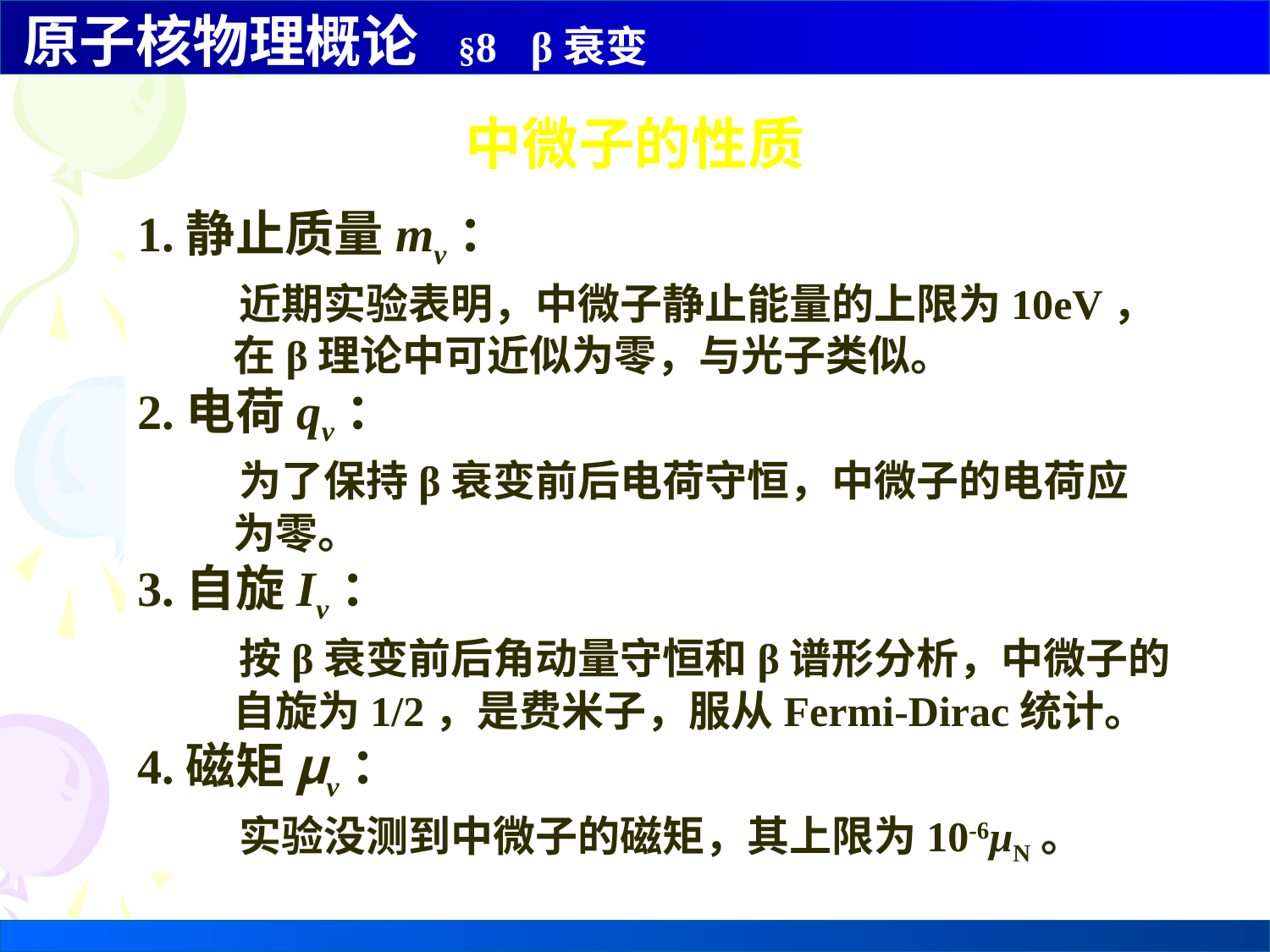

中微子的性质
1.静止质量mν：
        近期实验表明，中微子静止能量的上限为10eV，
         在β理论中可近似为零，与光子类似。
2.电荷qν：
        为了保持β衰变前后电荷守恒，中微子的电荷应
         为零。
3.自旋Iν：
        按β衰变前后角动量守恒和β谱形分析，中微子的
         自旋为1/2，是费米子，服从Fermi-Dirac统计。
4.磁矩μν：
        实验没测到中微子的磁矩，其上限为10-6μN。